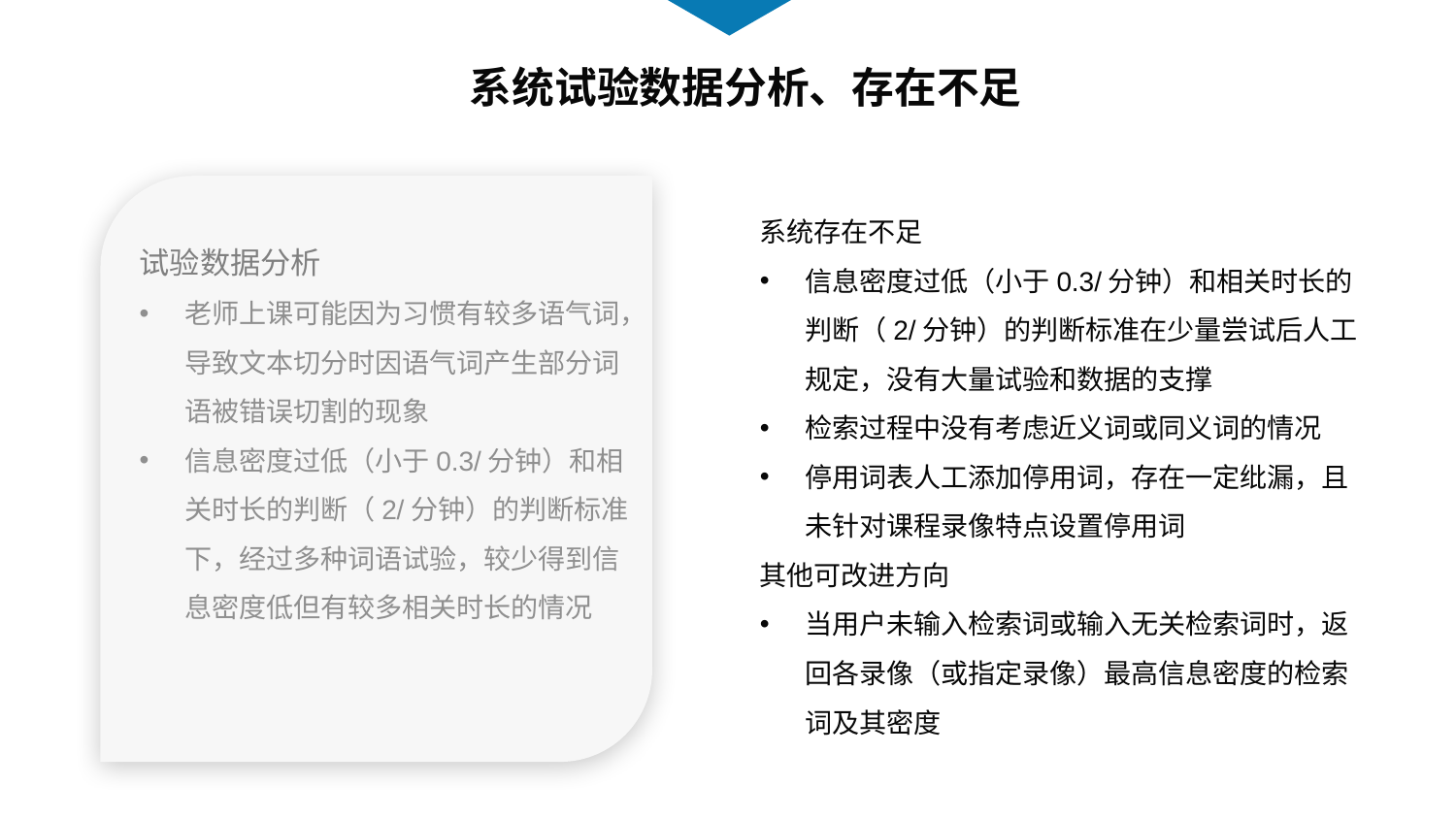

系统试验数据分析、存在不足

系统存在不足
信息密度过低（小于0.3/分钟）和相关时长的判断（2/分钟）的判断标准在少量尝试后人工规定，没有大量试验和数据的支撑
检索过程中没有考虑近义词或同义词的情况
停用词表人工添加停用词，存在一定纰漏，且未针对课程录像特点设置停用词
其他可改进方向
当用户未输入检索词或输入无关检索词时，返回各录像（或指定录像）最高信息密度的检索词及其密度
试验数据分析
老师上课可能因为习惯有较多语气词，导致文本切分时因语气词产生部分词语被错误切割的现象
信息密度过低（小于0.3/分钟）和相关时长的判断（2/分钟）的判断标准下，经过多种词语试验，较少得到信息密度低但有较多相关时长的情况